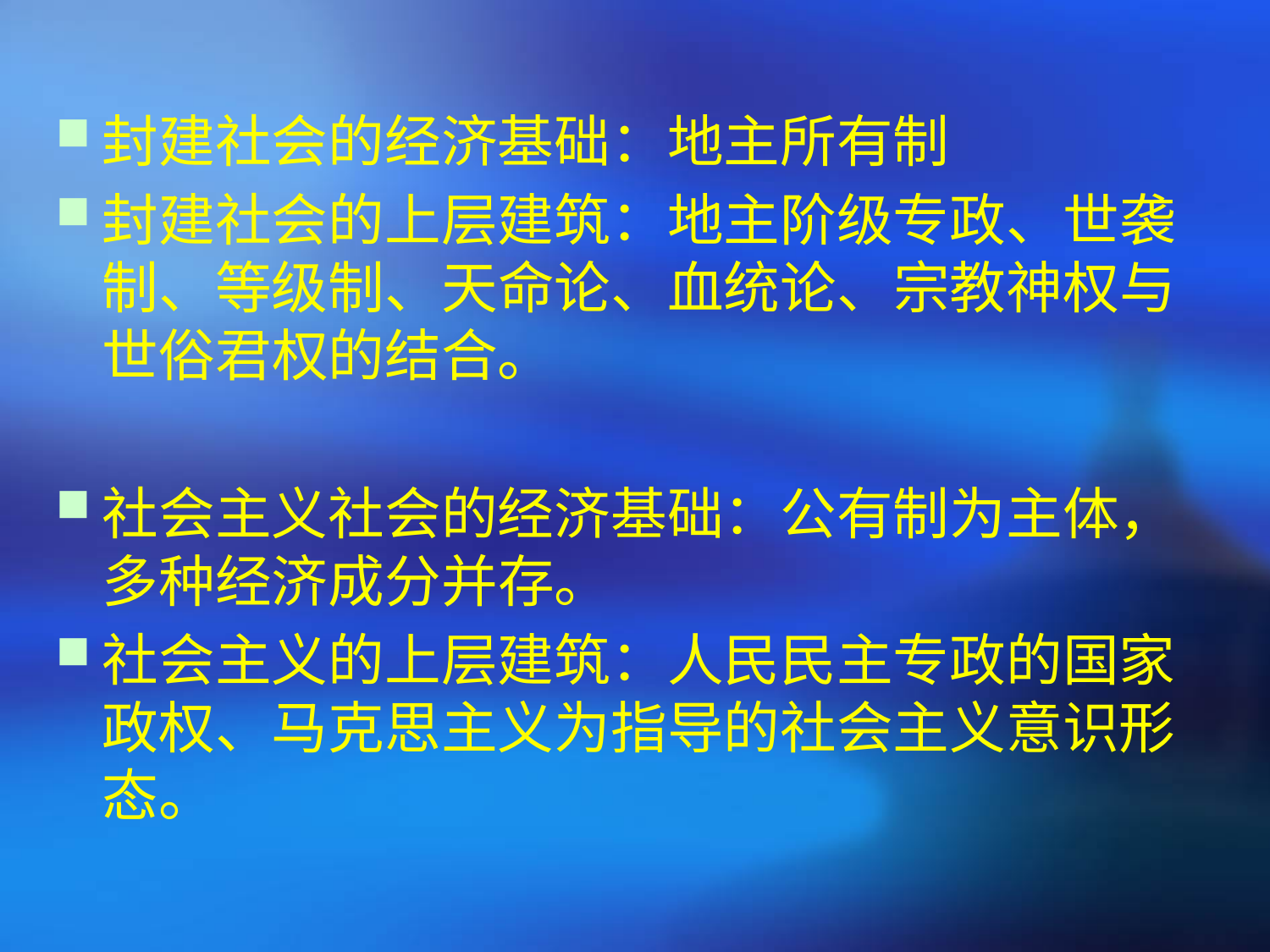

封建社会的经济基础：地主所有制
封建社会的上层建筑：地主阶级专政、世袭制、等级制、天命论、血统论、宗教神权与世俗君权的结合。

社会主义社会的经济基础：公有制为主体，多种经济成分并存。
社会主义的上层建筑：人民民主专政的国家政权、马克思主义为指导的社会主义意识形态。